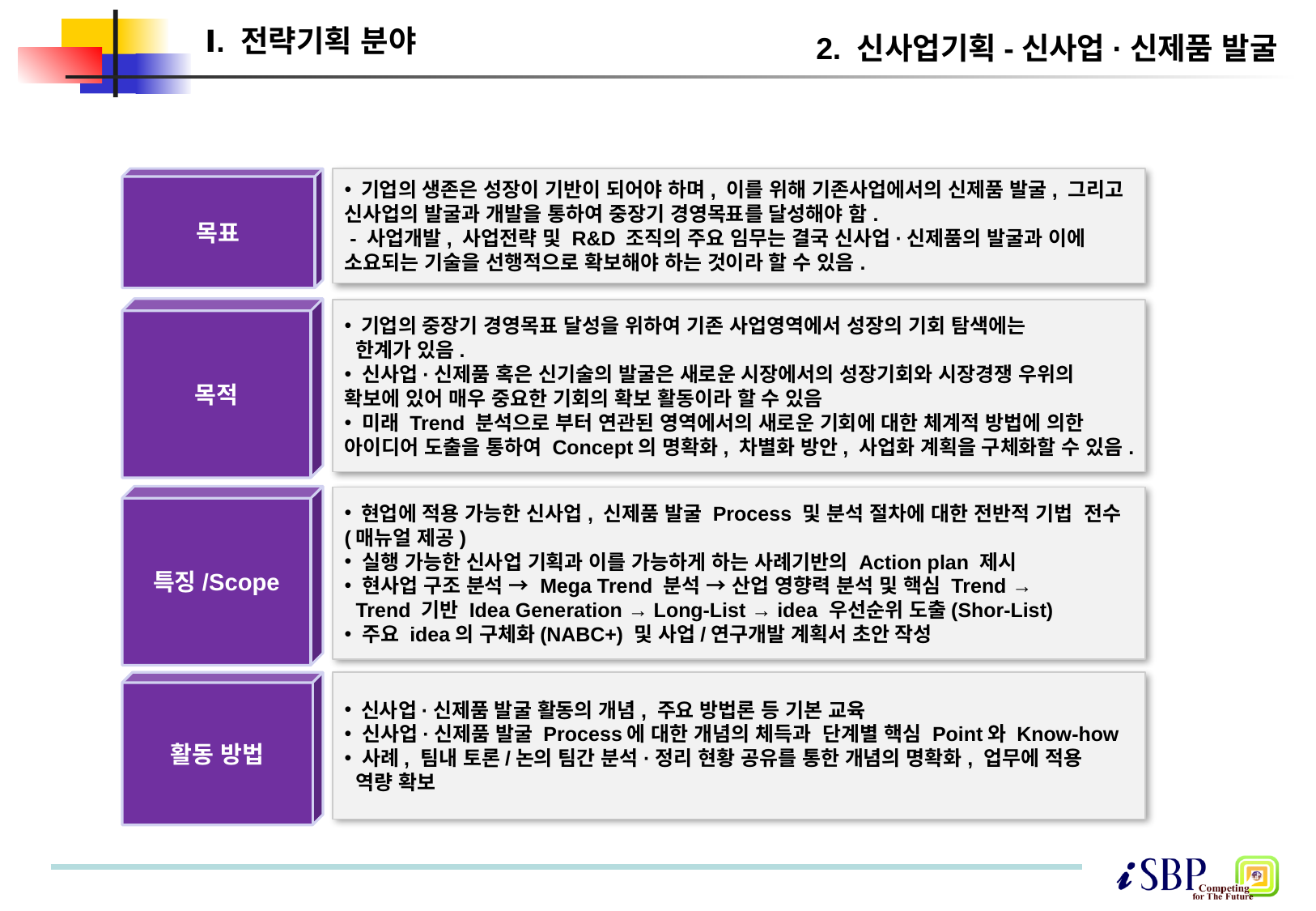

Ⅰ. 전략기획 분야
# 2. 신사업기획-신사업·신제품 발굴
목표
 기업의 생존은 성장이 기반이 되어야 하며, 이를 위해 기존사업에서의 신제품 발굴, 그리고 신사업의 발굴과 개발을 통하여 중장기 경영목표를 달성해야 함.
 - 사업개발, 사업전략 및 R&D 조직의 주요 임무는 결국 신사업·신제품의 발굴과 이에 소요되는 기술을 선행적으로 확보해야 하는 것이라 할 수 있음.
목적
 기업의 중장기 경영목표 달성을 위하여 기존 사업영역에서 성장의 기회 탐색에는
  한계가 있음.
 신사업·신제품 혹은 신기술의 발굴은 새로운 시장에서의 성장기회와 시장경쟁 우위의 확보에 있어 매우 중요한 기회의 확보 활동이라 할 수 있음
 미래 Trend 분석으로 부터 연관된 영역에서의 새로운 기회에 대한 체계적 방법에 의한 아이디어 도출을 통하여 Concept의 명확화, 차별화 방안, 사업화 계획을 구체화할 수 있음.
특징/Scope
 현업에 적용 가능한 신사업, 신제품 발굴 Process 및 분석 절차에 대한 전반적 기법  전수(매뉴얼 제공)
 실행 가능한 신사업 기획과 이를 가능하게 하는 사례기반의 Action plan 제시
 현사업 구조 분석 → Mega Trend 분석 → 산업 영향력 분석 및 핵심 Trend →
  Trend 기반 Idea Generation → Long-List → idea 우선순위 도출(Shor-List)
 주요 idea의 구체화(NABC+) 및 사업/연구개발 계획서 초안 작성
 신사업·신제품 발굴 활동의 개념, 주요 방법론 등 기본 교육
 신사업·신제품 발굴 Process에 대한 개념의 체득과  단계별 핵심 Point와 Know-how
 사례, 팀내 토론/논의 팀간 분석·정리 현황 공유를 통한 개념의 명확화, 업무에 적용
  역량 확보
활동 방법